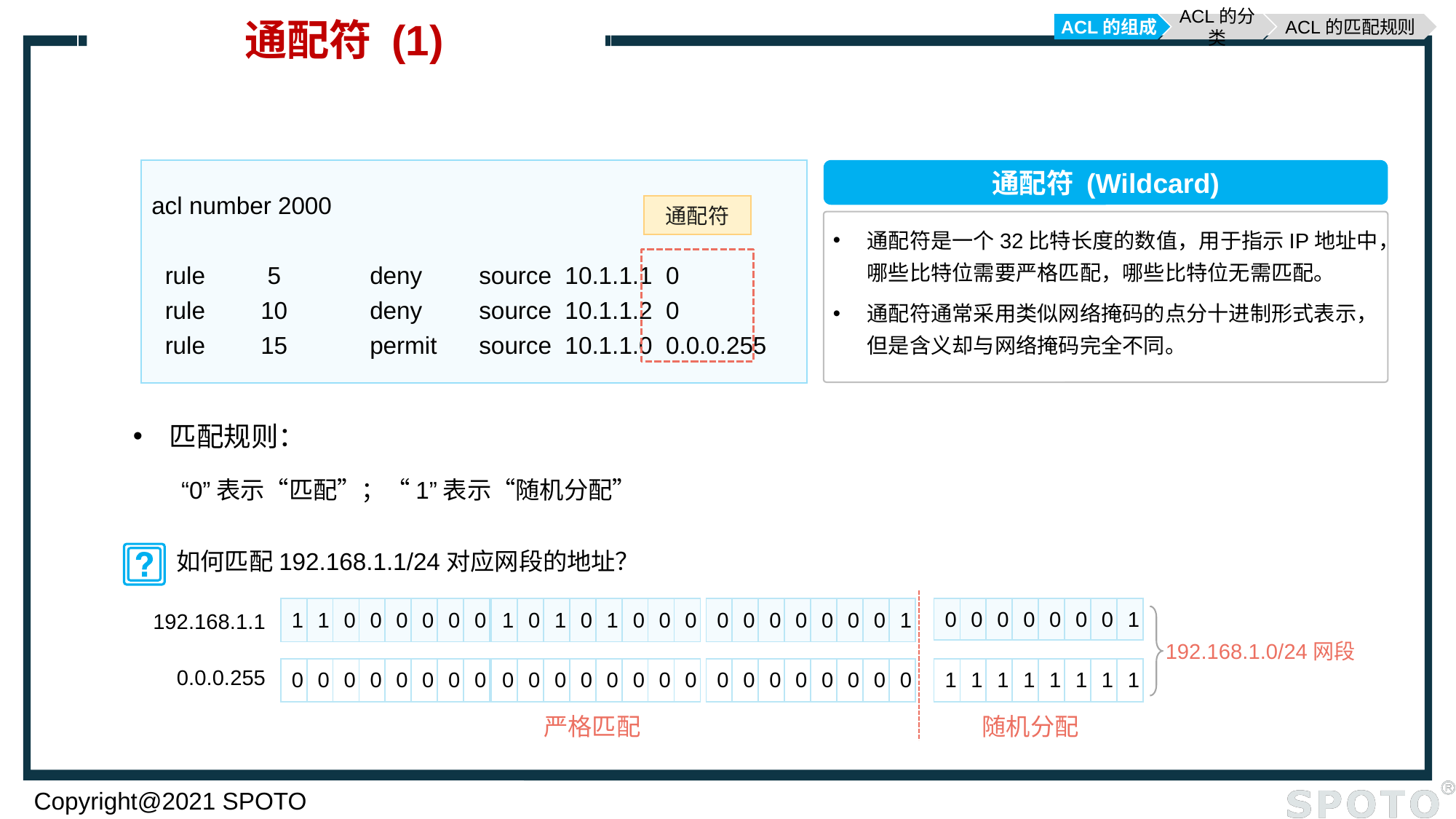

# 通配符 (1)
ACL的组成
ACL的分类
ACL的匹配规则
通配符 (Wildcard)
acl number 2000

  rule	 5	deny	source  10.1.1.1  0
  rule	10	deny	source  10.1.1.2  0
  rule	15	permit	source  10.1.1.0  0.0.0.255
通配符
通配符是一个32比特长度的数值，用于指示IP地址中，哪些比特位需要严格匹配，哪些比特位无需匹配。
通配符通常采用类似网络掩码的点分十进制形式表示，但是含义却与网络掩码完全不同。

匹配规则：
“0”表示“匹配”；“1”表示“随机分配”
如何匹配192.168.1.1/24对应网段的地址？

| 1 | 1 | 0 | 0 | 0 | 0 | 0 | 0 |
| --- | --- | --- | --- | --- | --- | --- | --- |
| 1 | 0 | 1 | 0 | 1 | 0 | 0 | 0 |
| --- | --- | --- | --- | --- | --- | --- | --- |
| 0 | 0 | 0 | 0 | 0 | 0 | 0 | 1 |
| --- | --- | --- | --- | --- | --- | --- | --- |
| 0 | 0 | 0 | 0 | 0 | 0 | 0 | 1 |
| --- | --- | --- | --- | --- | --- | --- | --- |
192.168.1.1

192.168.1.0/24网段
0.0.0.255
| 0 | 0 | 0 | 0 | 0 | 0 | 0 | 0 |
| --- | --- | --- | --- | --- | --- | --- | --- |
| 0 | 0 | 0 | 0 | 0 | 0 | 0 | 0 |
| --- | --- | --- | --- | --- | --- | --- | --- |
| 0 | 0 | 0 | 0 | 0 | 0 | 0 | 0 |
| --- | --- | --- | --- | --- | --- | --- | --- |
| 1 | 1 | 1 | 1 | 1 | 1 | 1 | 1 |
| --- | --- | --- | --- | --- | --- | --- | --- |
严格匹配
随机分配